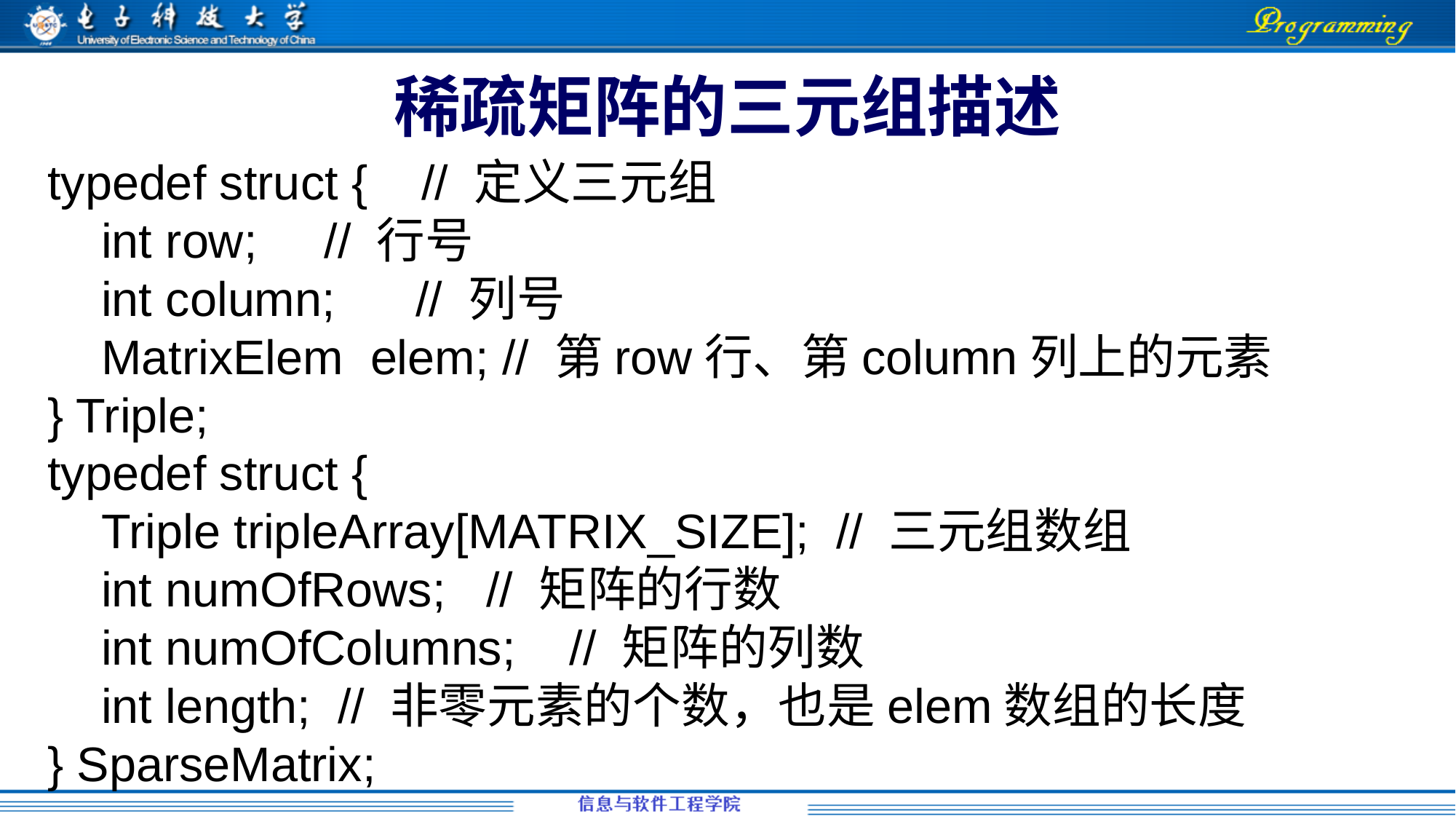

# 稀疏矩阵的三元组描述
typedef struct {    // 定义三元组
    int row;     // 行号
    int column;      // 列号
    MatrixElem  elem; // 第row行、第column列上的元素
} Triple;
typedef struct {
    Triple tripleArray[MATRIX_SIZE];  // 三元组数组
    int numOfRows;   // 矩阵的行数
    int numOfColumns;    // 矩阵的列数
    int length;  // 非零元素的个数，也是elem数组的长度
} SparseMatrix;